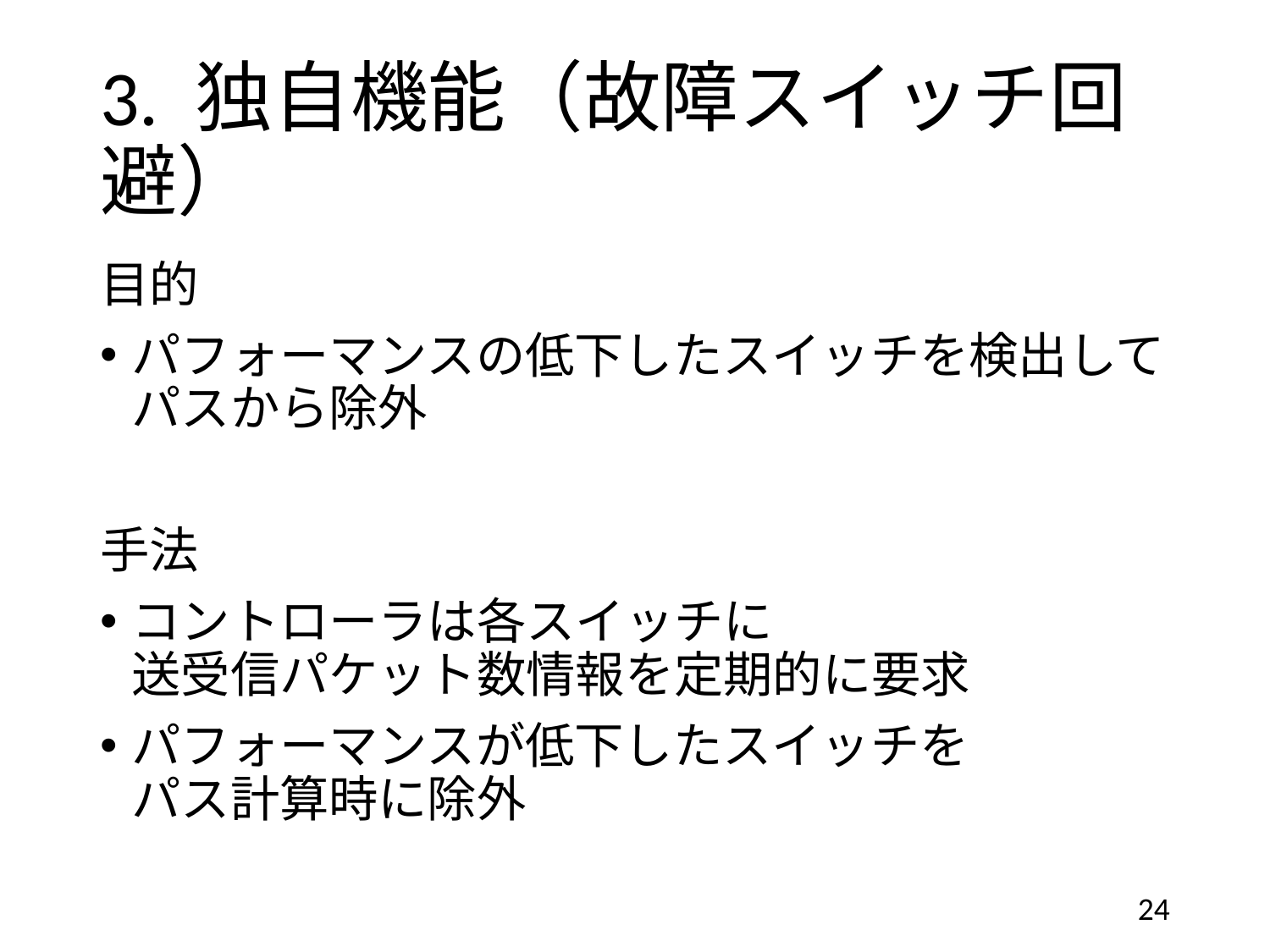

# 3. 独自機能（故障スイッチ回避）
目的
パフォーマンスの低下したスイッチを検出して
パスから除外

手法
コントローラは各スイッチに
送受信パケット数情報を定期的に要求
パフォーマンスが低下したスイッチを
パス計算時に除外
24